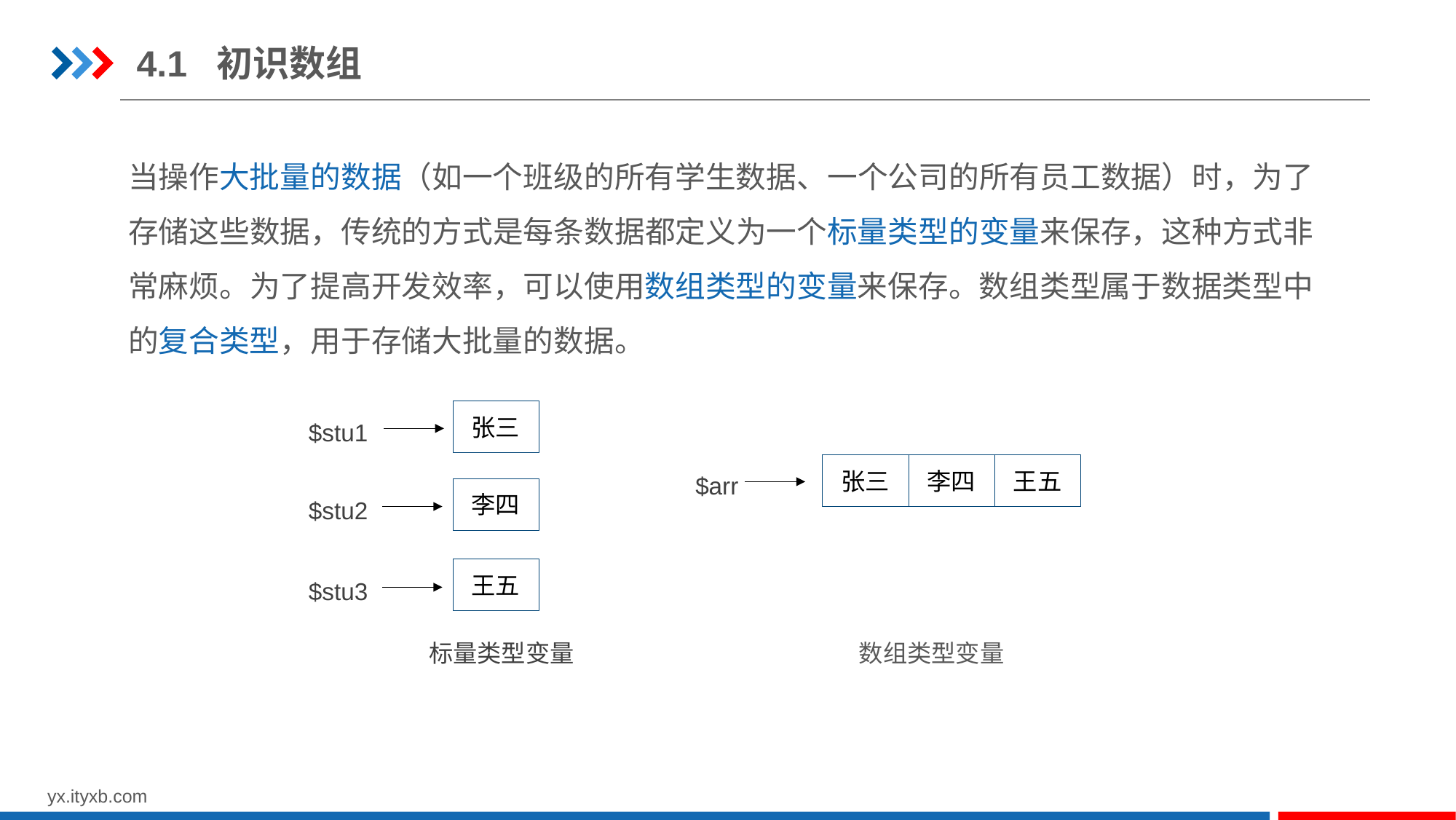

4.1  初识数组
当操作大批量的数据（如一个班级的所有学生数据、一个公司的所有员工数据）时，为了存储这些数据，传统的方式是每条数据都定义为一个标量类型的变量来保存，这种方式非常麻烦。为了提高开发效率，可以使用数组类型的变量来保存。数组类型属于数据类型中的复合类型，用于存储大批量的数据。
张三
$stu1
张三
李四
王五
$arr
李四
$stu2
王五
$stu3
标量类型变量
数组类型变量